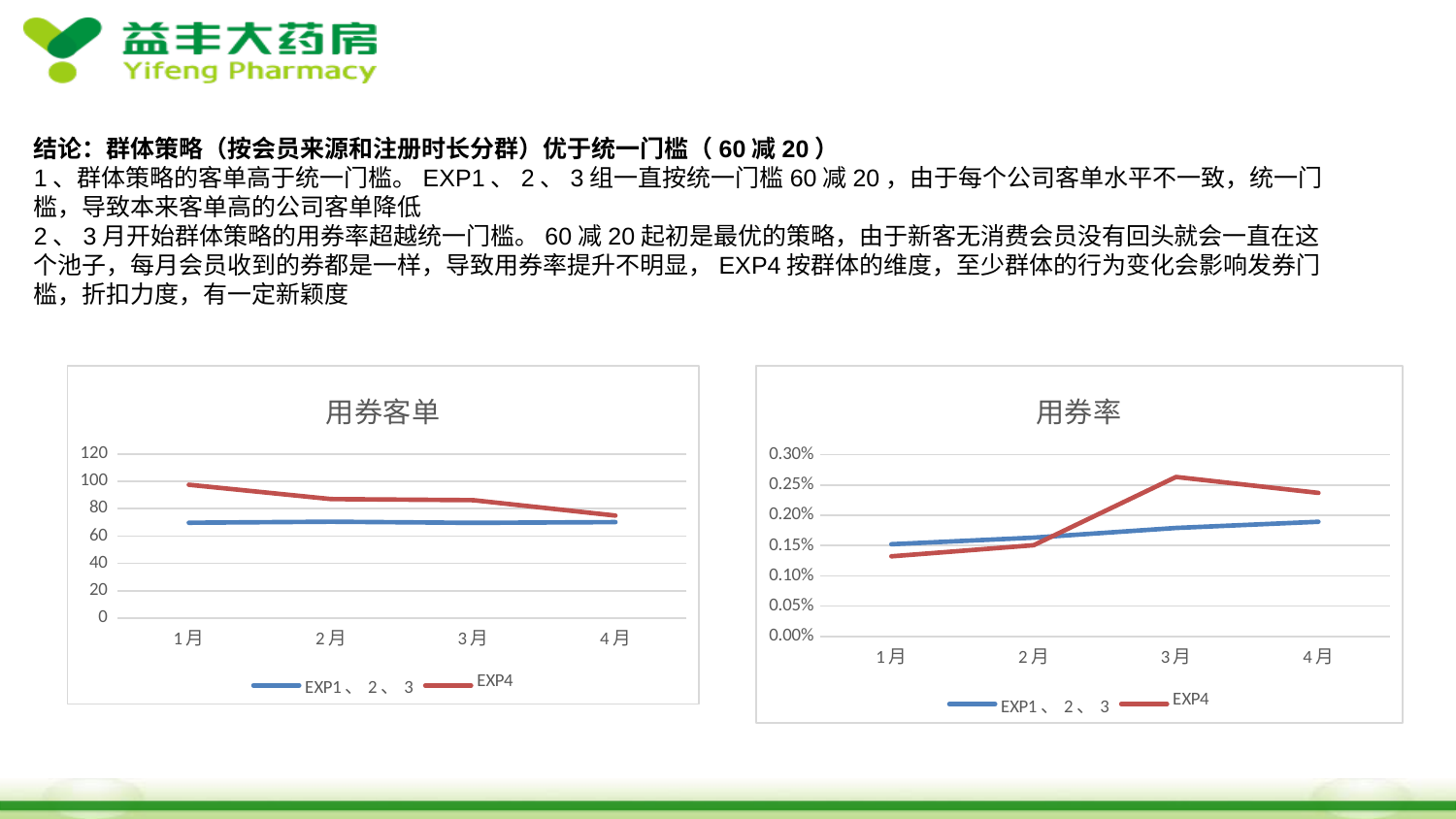

结论：群体策略（按会员来源和注册时长分群）优于统一门槛（60减20）
1、群体策略的客单高于统一门槛。EXP1、2、3组一直按统一门槛60减20，由于每个公司客单水平不一致，统一门槛，导致本来客单高的公司客单降低
2、3月开始群体策略的用券率超越统一门槛。60减20起初是最优的策略，由于新客无消费会员没有回头就会一直在这个池子，每月会员收到的券都是一样，导致用券率提升不明显，EXP4按群体的维度，至少群体的行为变化会影响发券门槛，折扣力度，有一定新颖度

### Chart: 用券客单

| Category | EXP1、2、3 | EXP4 |
|---|---|---|
| 1月 | 69.7139651307596 | 97.4610162601626 |
| 2月 | 70.4843244125326 | 87.0053588516746 |
| 3月 | 69.6223411863694 | 86.2352536997886 |
| 4月 | 70.1936047634374 | 74.9660991580917 |

### Chart: 用券率

| Category | EXP1、2、3 | EXP4 |
|---|---|---|
| 1月 | 0.0015238423247928 | 0.00132397223963898 |
| 2月 | 0.0016322977742403 | 0.00150636601811243 |
| 3月 | 0.00179179338075666 | 0.00263431967162899 |
| 4月 | 0.00189351697391195 | 0.00237069300080058 |